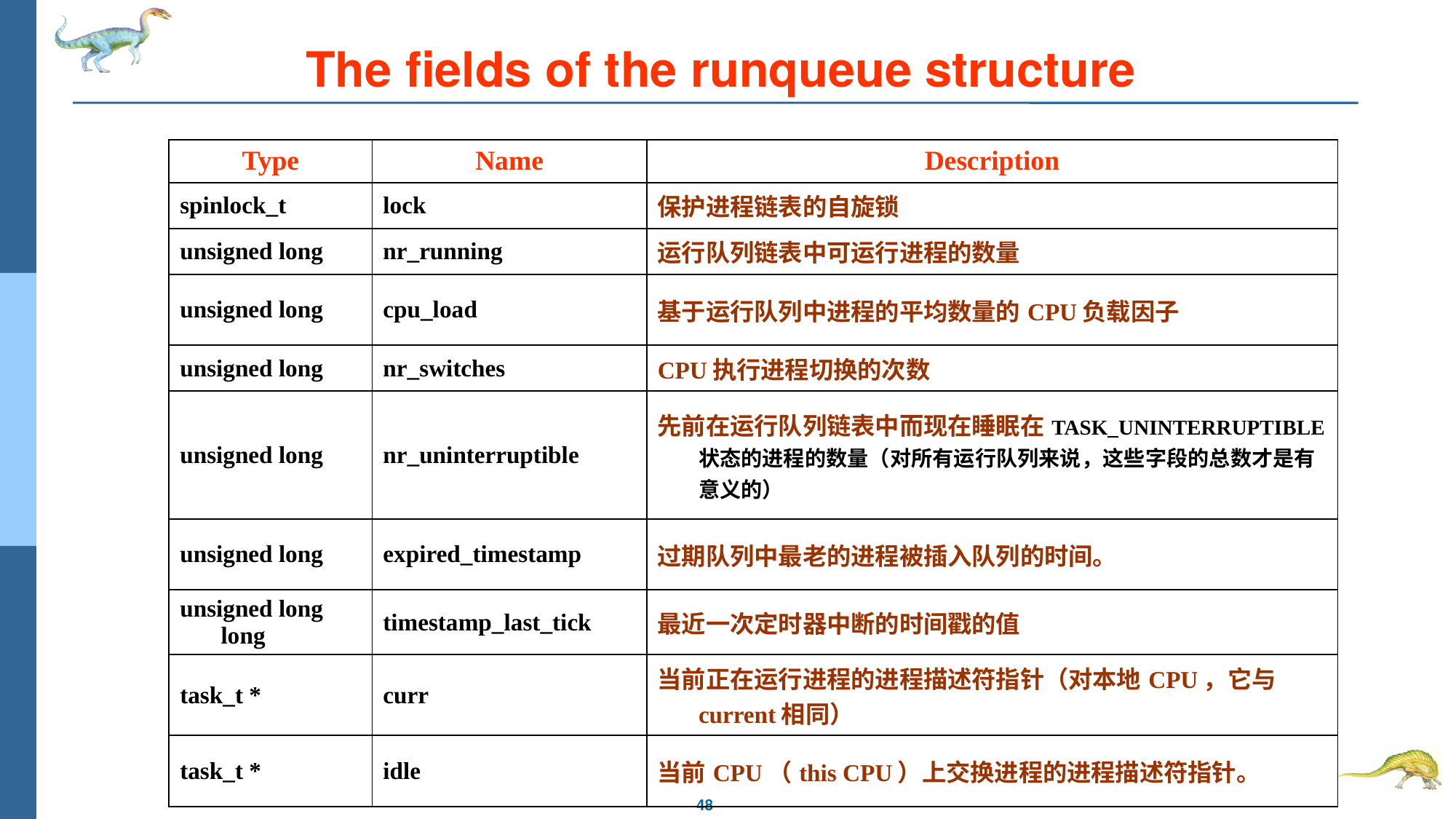

# The fields of the runqueue structure
| Type | Name | Description |
| --- | --- | --- |
| spinlock\_t | lock | 保护进程链表的自旋锁 |
| unsigned long | nr\_running | 运行队列链表中可运行进程的数量 |
| unsigned long | cpu\_load | 基于运行队列中进程的平均数量的CPU负载因子 |
| unsigned long | nr\_switches | CPU执行进程切换的次数 |
| unsigned long | nr\_uninterruptible | 先前在运行队列链表中而现在睡眠在TASK\_UNINTERRUPTIBLE 状态的进程的数量（对所有运行队列来说，这些字段的总数才是有意义的） |
| unsigned long | expired\_timestamp | 过期队列中最老的进程被插入队列的时间。 |
| unsigned long long | timestamp\_last\_tick | 最近一次定时器中断的时间戳的值 |
| task\_t \* | curr | 当前正在运行进程的进程描述符指针（对本地CPU，它与current相同） |
| task\_t \* | idle | 当前CPU（this CPU）上交换进程的进程描述符指针。 |